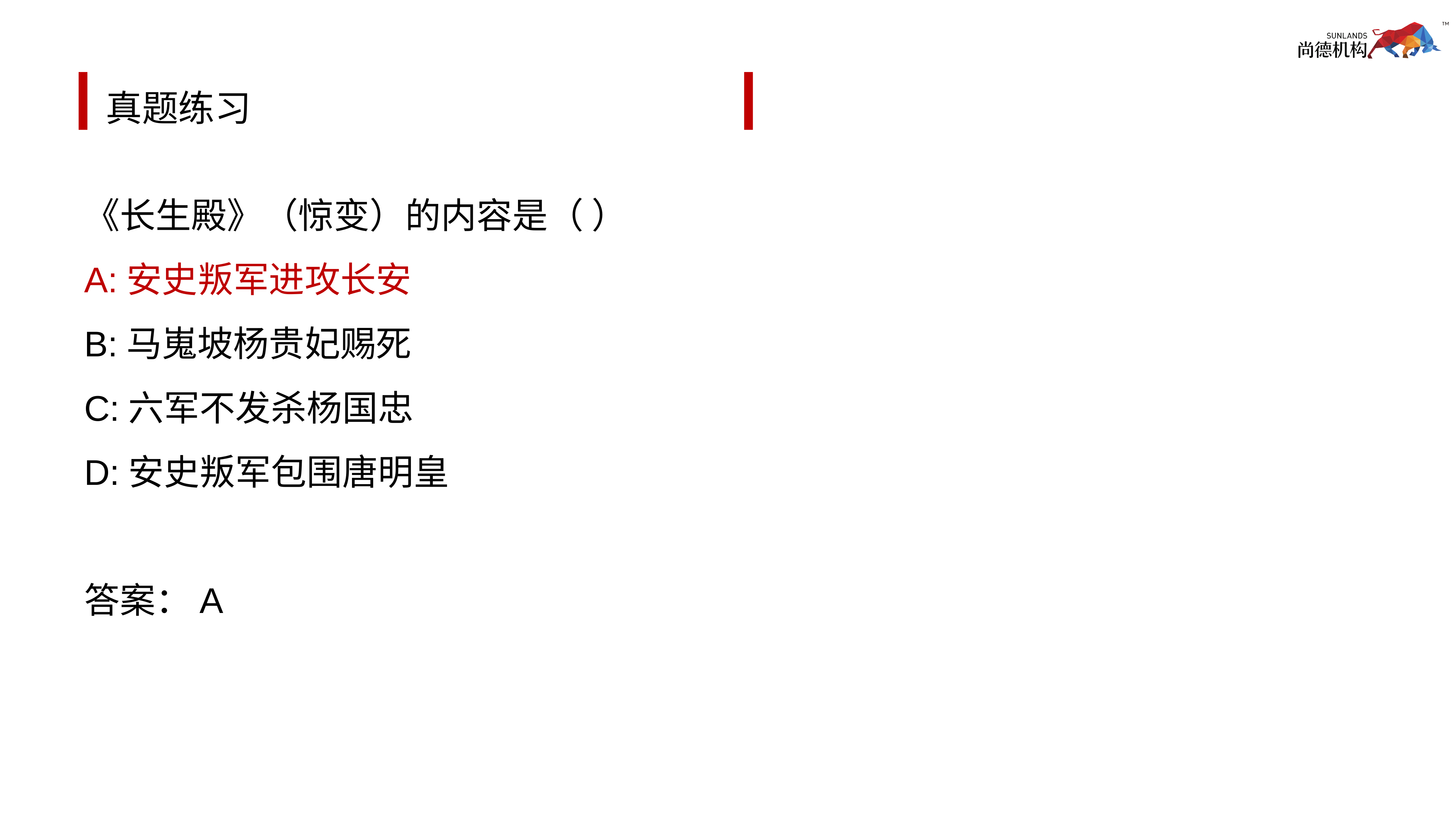

# 真题练习
《长生殿》（惊变）的内容是（ ）
A:安史叛军进攻长安
B:马嵬坡杨贵妃赐死
C:六军不发杀杨国忠
D:安史叛军包围唐明皇

答案：A